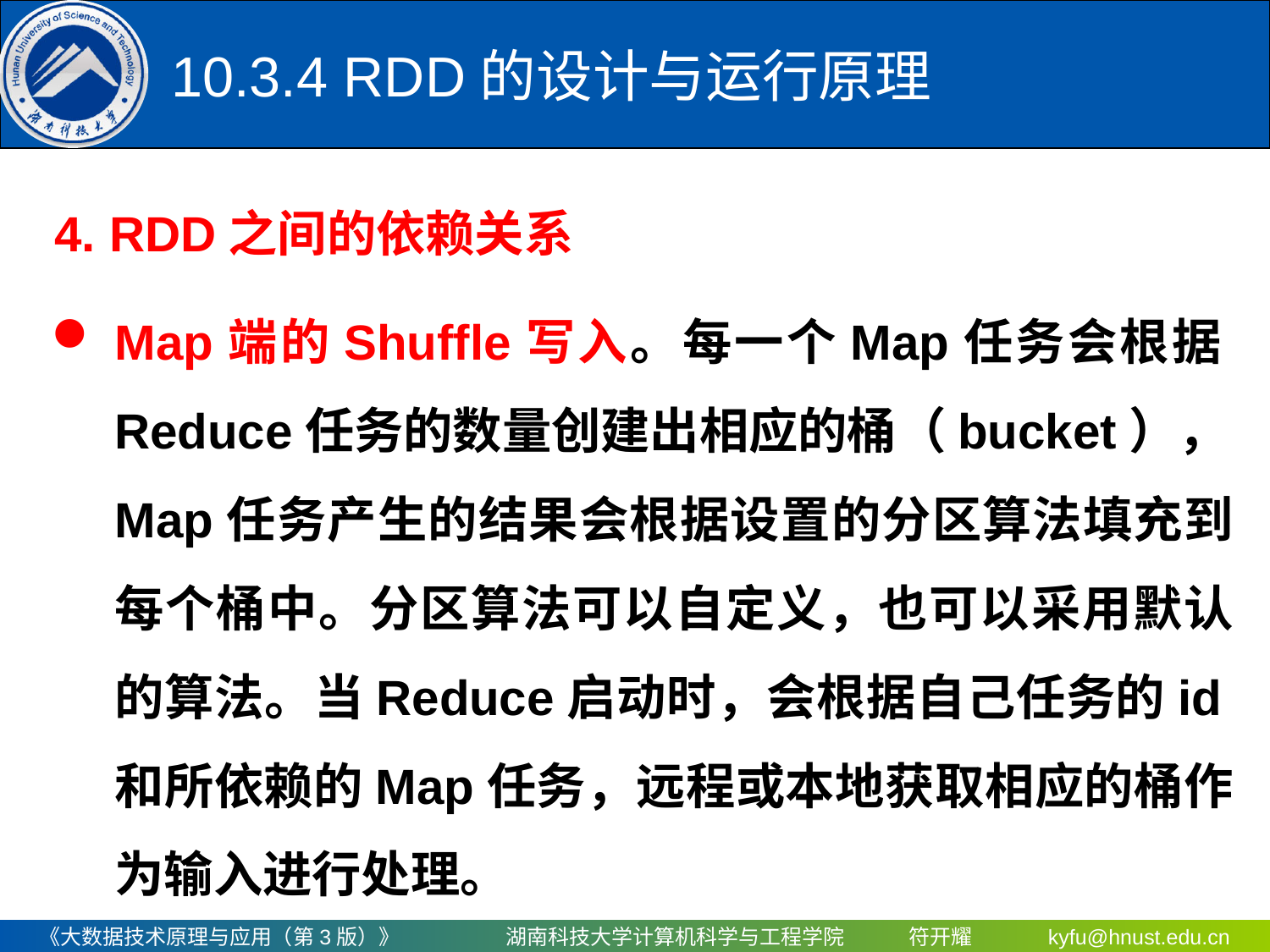

# 10.3.4 RDD的设计与运行原理
4. RDD之间的依赖关系
Map端的Shuffle写入。每一个Map任务会根据Reduce任务的数量创建出相应的桶（bucket），Map任务产生的结果会根据设置的分区算法填充到每个桶中。分区算法可以自定义，也可以采用默认的算法。当Reduce启动时，会根据自己任务的id和所依赖的Map任务，远程或本地获取相应的桶作为输入进行处理。